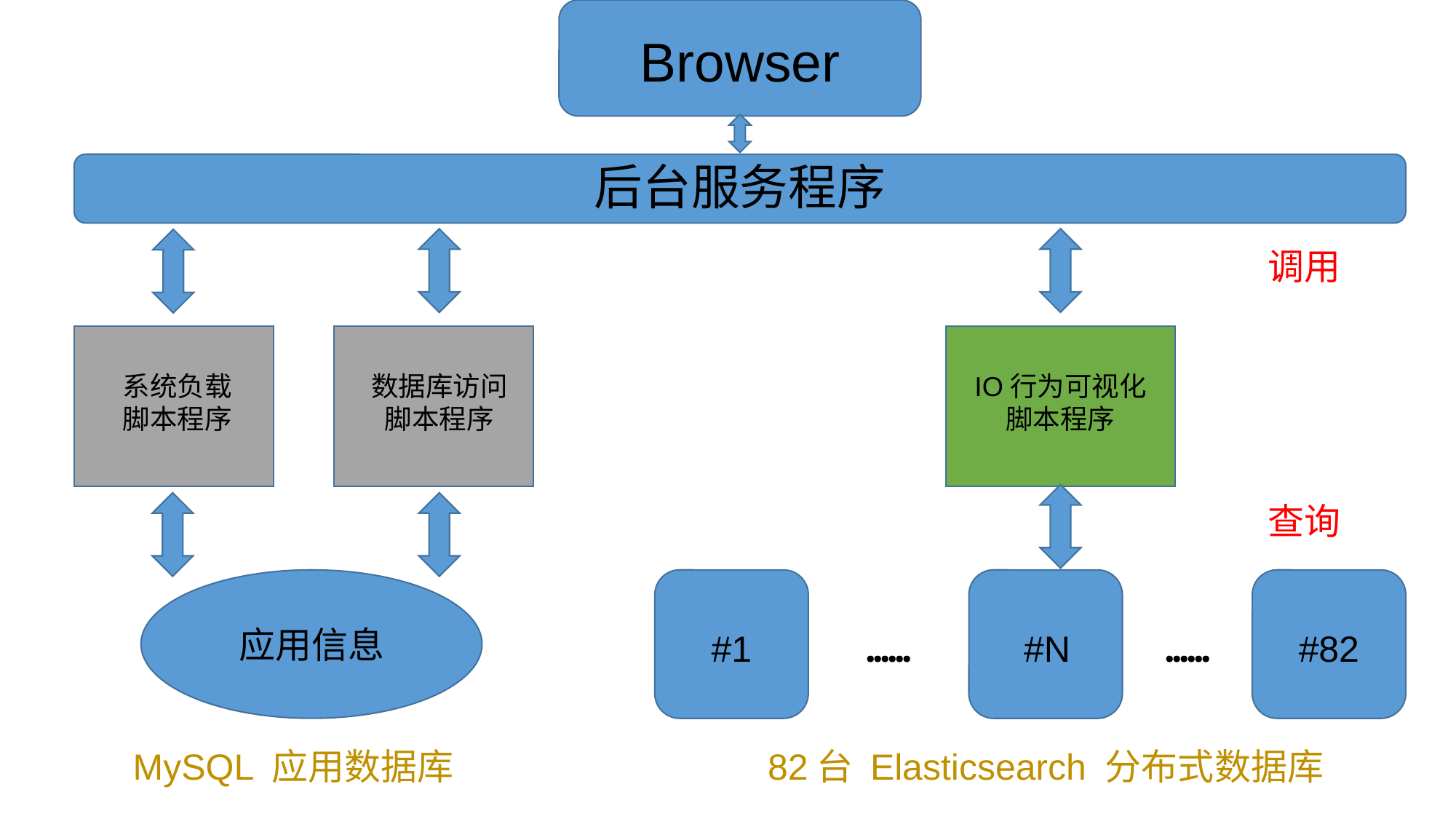

Browser

后台服务程序

调用

数据库访问脚本程序
IO行为可视化脚本程序
系统负载
脚本程序

应用信息
#82
#1
#N
……
……
MySQL 应用数据库
82台 Elasticsearch 分布式数据库

查询